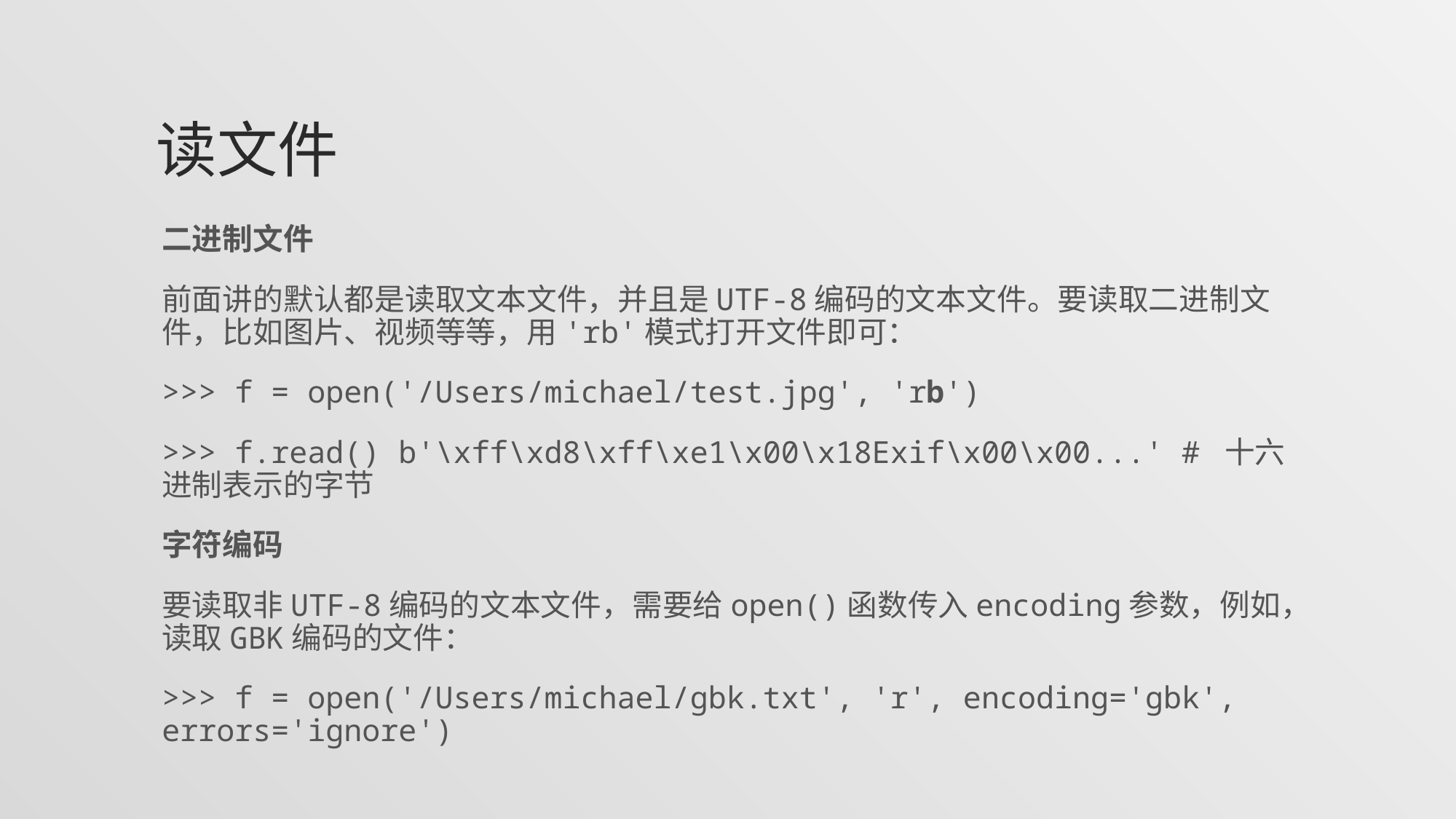

# 读文件
二进制文件
前面讲的默认都是读取文本文件，并且是UTF-8编码的文本文件。要读取二进制文件，比如图片、视频等等，用'rb'模式打开文件即可：
>>> f = open('/Users/michael/test.jpg', 'rb')
>>> f.read() b'\xff\xd8\xff\xe1\x00\x18Exif\x00\x00...' # 十六进制表示的字节
字符编码
要读取非UTF-8编码的文本文件，需要给open()函数传入encoding参数，例如，读取GBK编码的文件：
>>> f = open('/Users/michael/gbk.txt', 'r', encoding='gbk', errors='ignore')